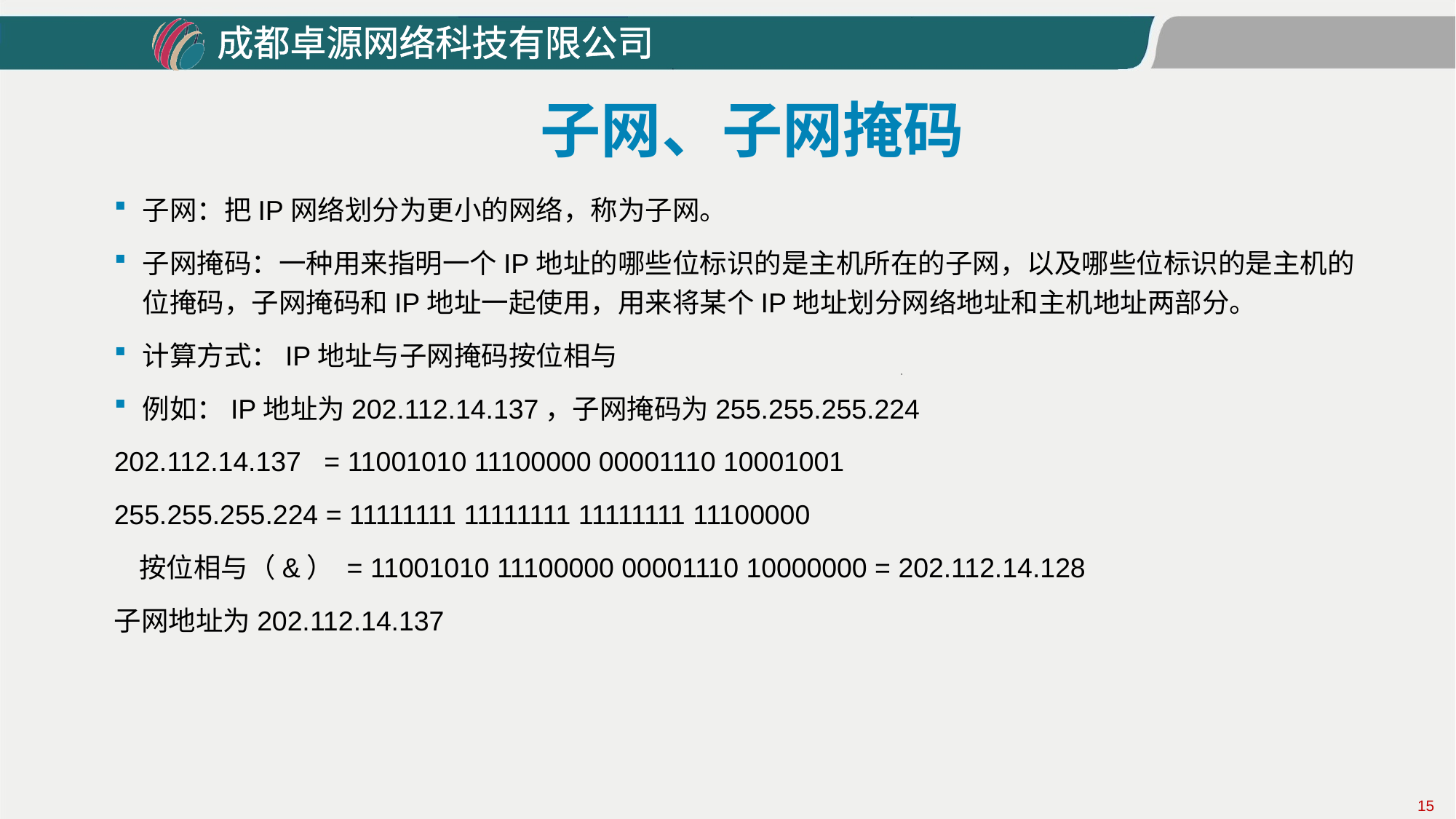

# 子网、子网掩码
子网：把IP网络划分为更小的网络，称为子网。
子网掩码：一种用来指明一个IP地址的哪些位标识的是主机所在的子网，以及哪些位标识的是主机的位掩码，子网掩码和IP地址一起使用，用来将某个IP地址划分网络地址和主机地址两部分。
计算方式：IP地址与子网掩码按位相与
例如：IP地址为202.112.14.137，子网掩码为255.255.255.224
202.112.14.137   = 11001010 11100000 00001110 10001001
255.255.255.224 = 11111111 11111111 11111111 11100000
   按位相与（&） = 11001010 11100000 00001110 10000000 = 202.112.14.128
子网地址为202.112.14.137